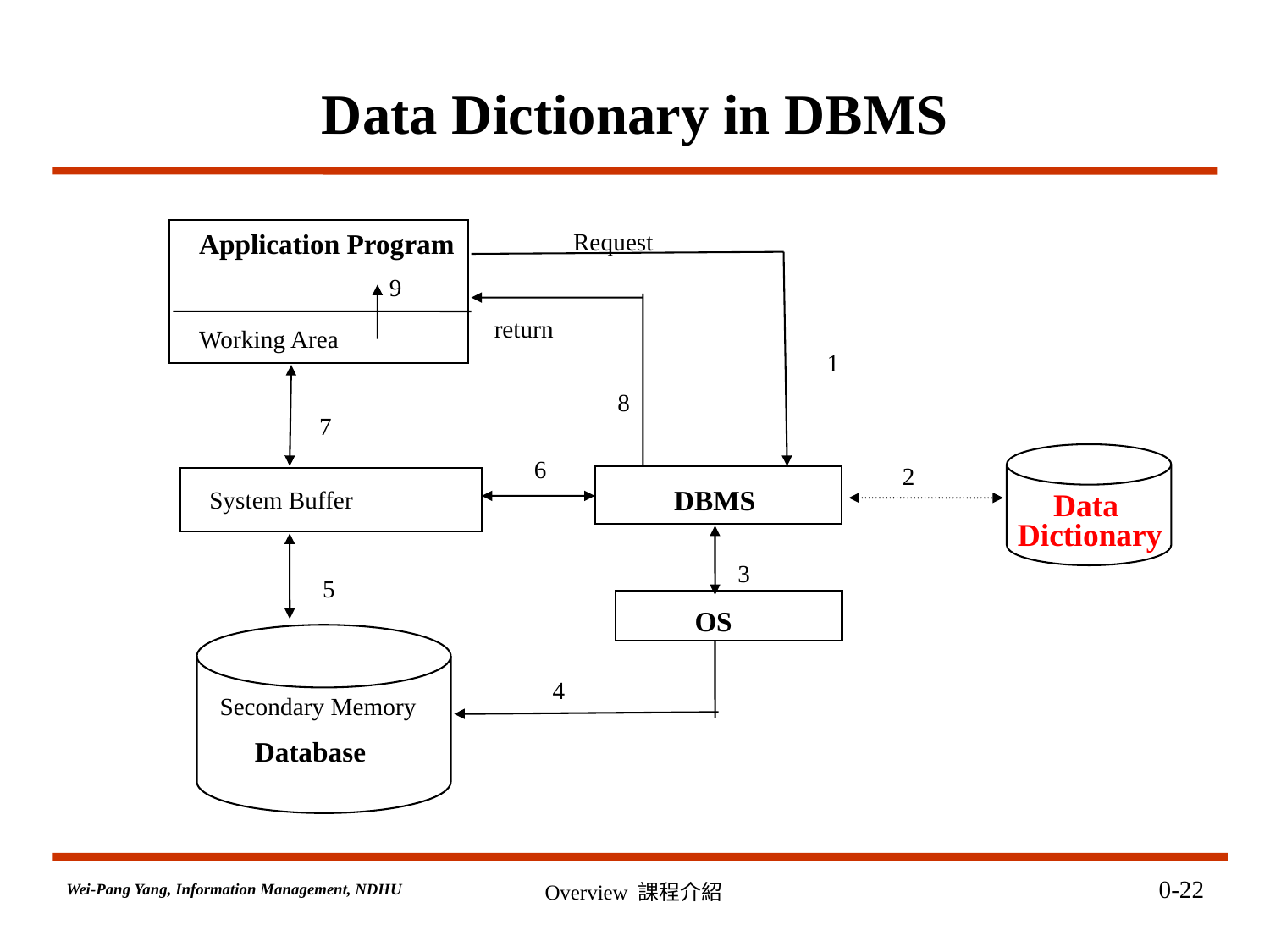

Data Dictionary in DBMS
Application Program
                               9

Request

return

Working Area
1

     8
7

6
2

DBMS
System Buffer
Data
 Dictionary

3
5

OS

4
Secondary Memory
     Database

0-22
Overview 課程介紹